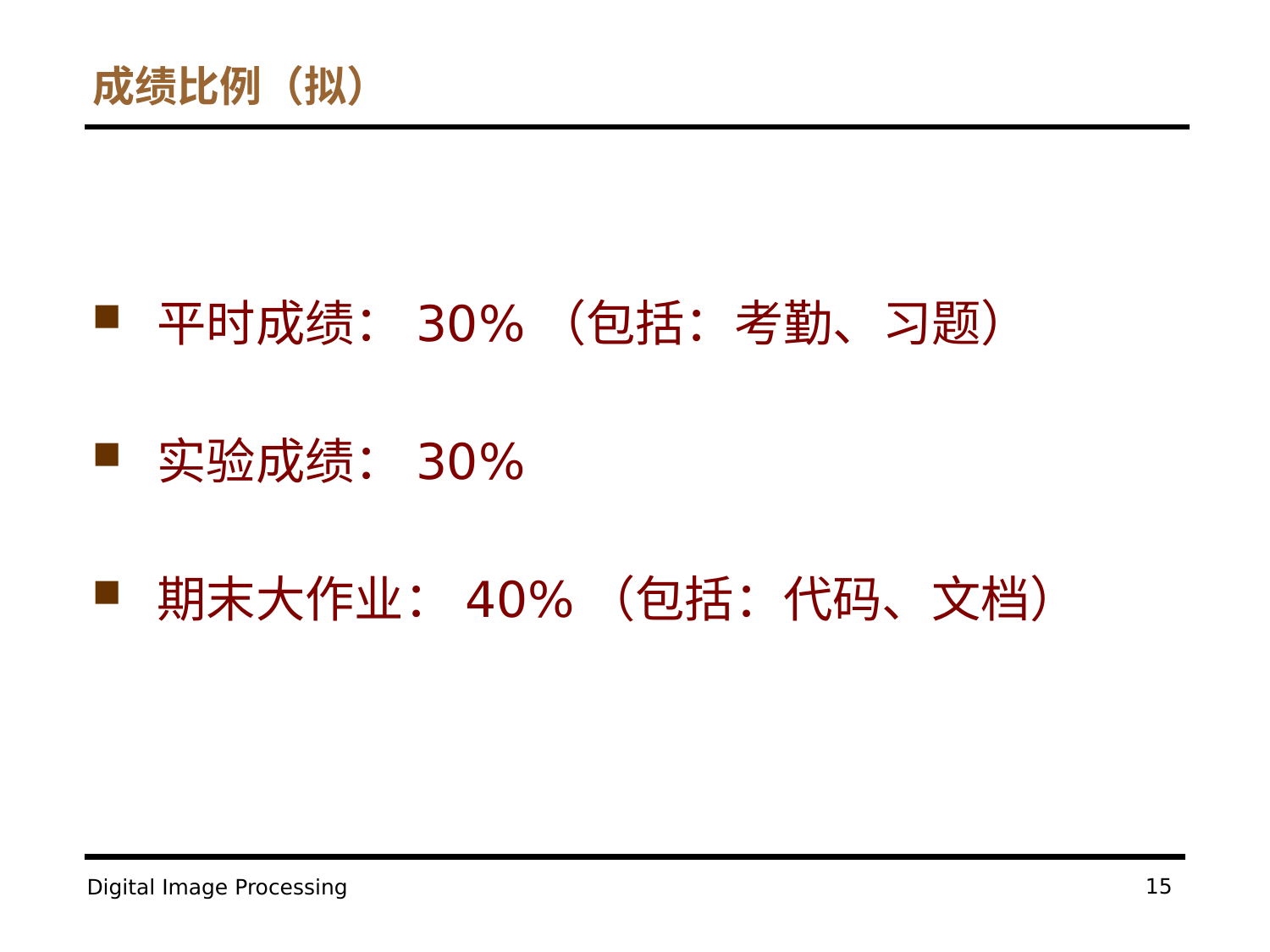

# 成绩比例（拟）
平时成绩：30%（包括：考勤、习题）

实验成绩：30%

期末大作业：40%（包括：代码、文档）

15
Digital Image Processing